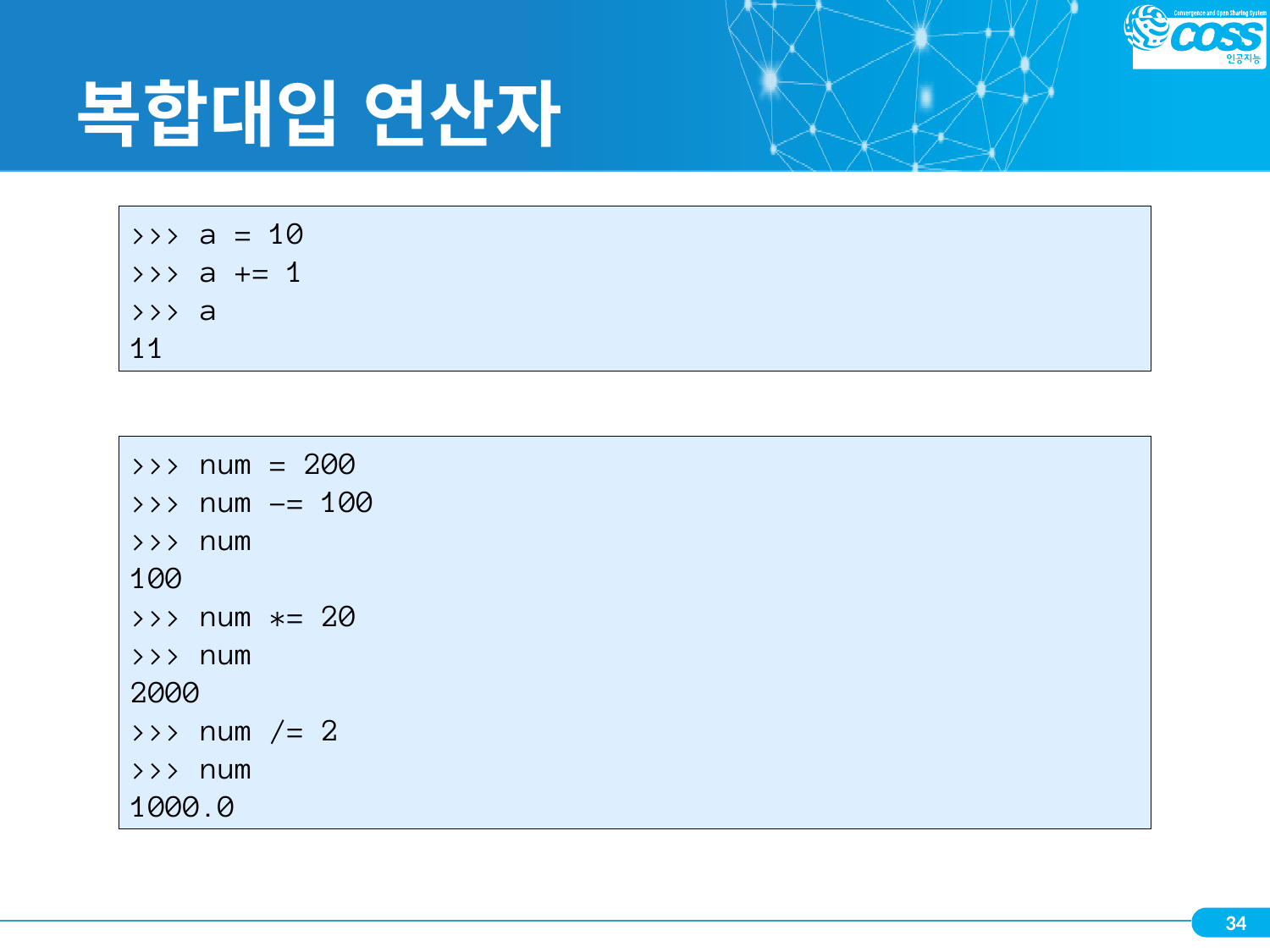

# 복합대입 연산자

>>> a = 10
>>> a += 1
>>> a
11
>>> num = 200
>>> num -= 100
>>> num
100
>>> num *= 20
>>> num
2000
>>> num /= 2
>>> num
1000.0